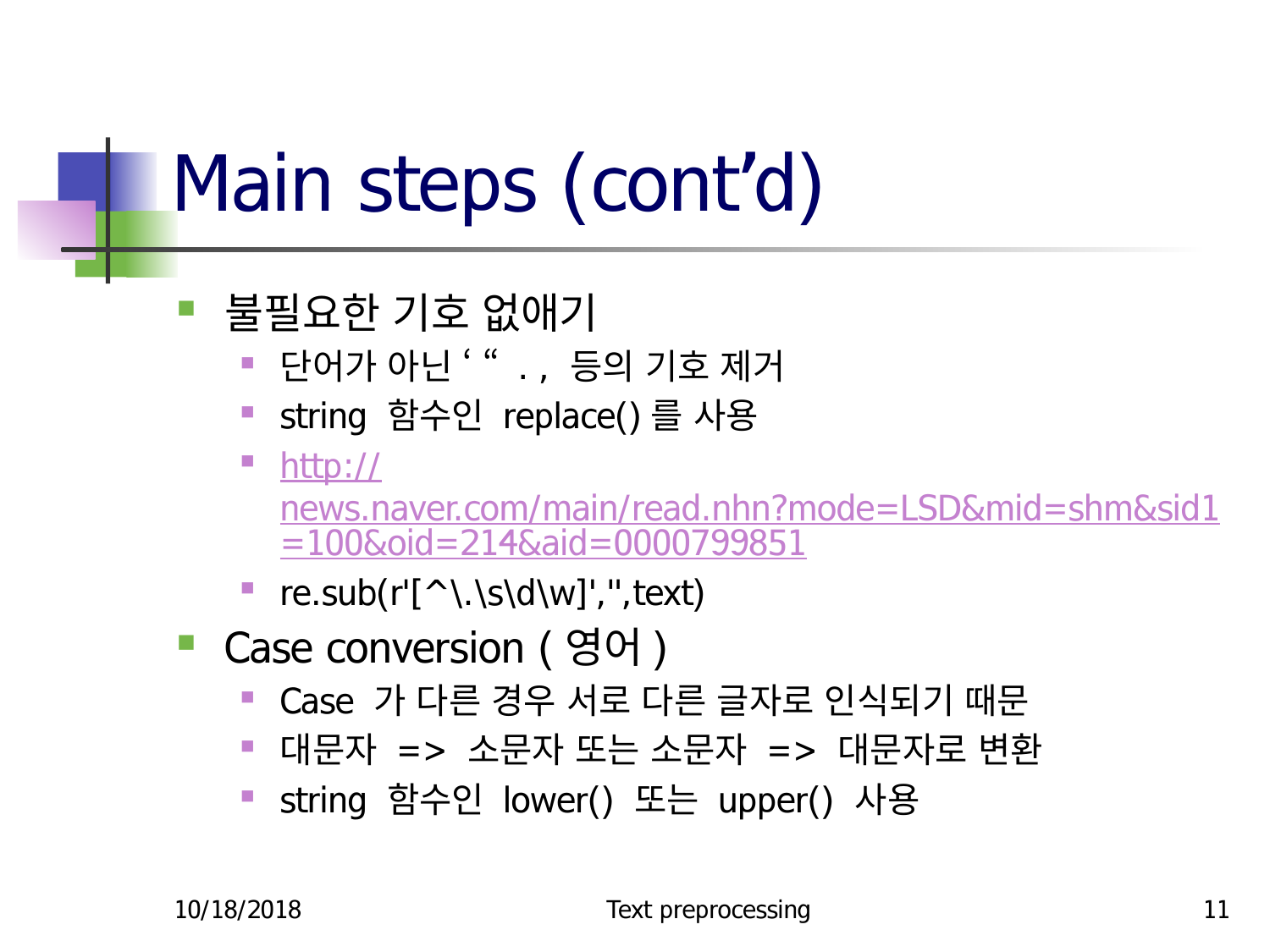

# Main steps (cont’d)
불필요한 기호 없애기
단어가 아닌 ‘ “ . , 등의 기호 제거
string 함수인 replace()를 사용
http://news.naver.com/main/read.nhn?mode=LSD&mid=shm&sid1=100&oid=214&aid=0000799851
re.sub(r'[^\.\s\d\w]','',text)
Case conversion (영어)
Case 가 다른 경우 서로 다른 글자로 인식되기 때문
대문자 => 소문자 또는 소문자 => 대문자로 변환
string 함수인 lower() 또는 upper() 사용
10/18/2018
Text preprocessing
11